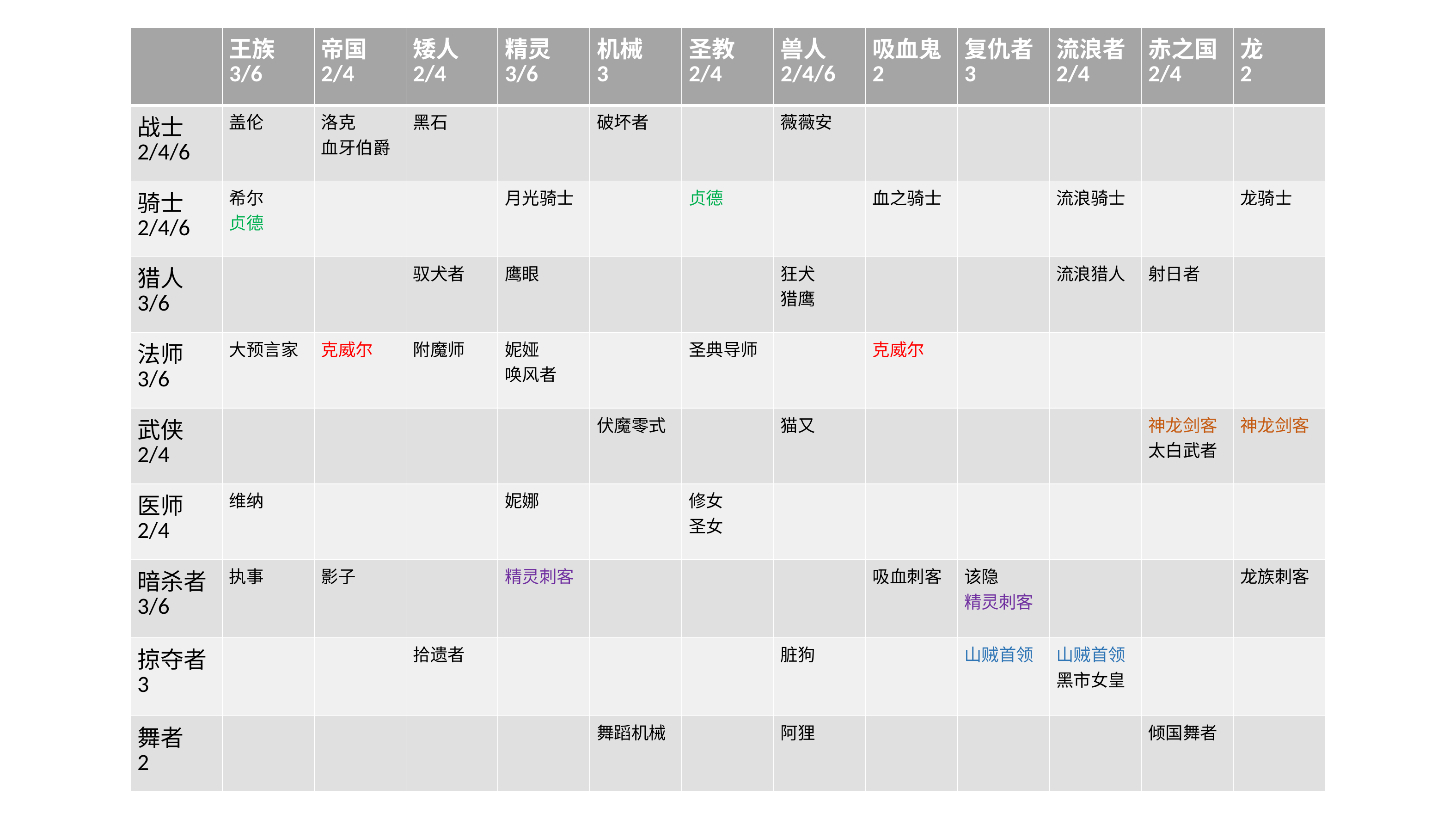

|  | 王族 3/6 | 帝国 2/4 | 矮人 2/4 | 精灵 3/6 | 机械 3 | 圣教 2/4 | 兽人 2/4/6 | 吸血鬼 2 | 复仇者 3 | 流浪者 2/4 | 赤之国 2/4 | 龙 2 |
| --- | --- | --- | --- | --- | --- | --- | --- | --- | --- | --- | --- | --- |
| 战士 2/4/6 | 盖伦 | 洛克 血牙伯爵 | 黑石 |  | 破坏者 |  | 薇薇安 |  |  |  |  |  |
| 骑士 2/4/6 | 希尔 贞德 |  |  | 月光骑士 |  | 贞德 |  | 血之骑士 |  | 流浪骑士 |  | 龙骑士 |
| 猎人 3/6 |  |  | 驭犬者 | 鹰眼 |  |  | 狂犬 猎鹰 |  |  | 流浪猎人 | 射日者 |  |
| 法师 3/6 | 大预言家 | 克威尔 | 附魔师 | 妮娅 唤风者 |  | 圣典导师 |  | 克威尔 |  |  |  |  |
| 武侠 2/4 |  |  |  |  | 伏魔零式 |  | 猫又 |  |  |  | 神龙剑客 太白武者 | 神龙剑客 |
| 医师 2/4 | 维纳 |  |  | 妮娜 |  | 修女 圣女 |  |  |  |  |  |  |
| 暗杀者 3/6 | 执事 | 影子 |  | 精灵刺客 |  |  |  | 吸血刺客 | 该隐 精灵刺客 |  |  | 龙族刺客 |
| 掠夺者 3 |  |  | 拾遗者 |  |  |  | 脏狗 |  | 山贼首领 | 山贼首领 黑市女皇 |  |  |
| 舞者 2 |  |  |  |  | 舞蹈机械 |  | 阿狸 |  |  |  | 倾国舞者 |  |